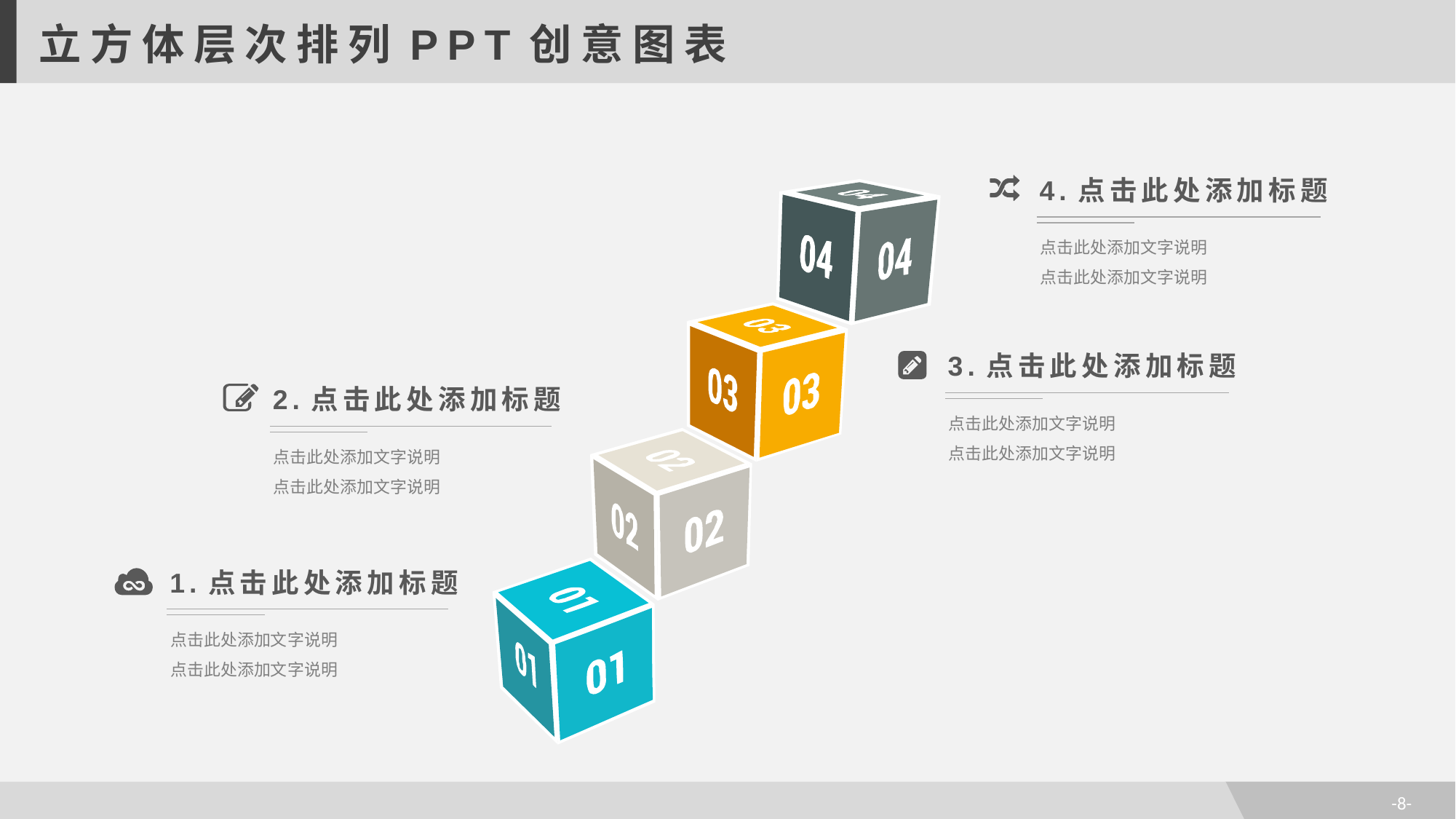

立方体层次排列PPT创意图表
4.点击此处添加标题

点击此处添加文字说明
点击此处添加文字说明

3.点击此处添加标题

点击此处添加文字说明
点击此处添加文字说明
2.点击此处添加标题

点击此处添加文字说明
点击此处添加文字说明
1.点击此处添加标题

点击此处添加文字说明
点击此处添加文字说明
-8-